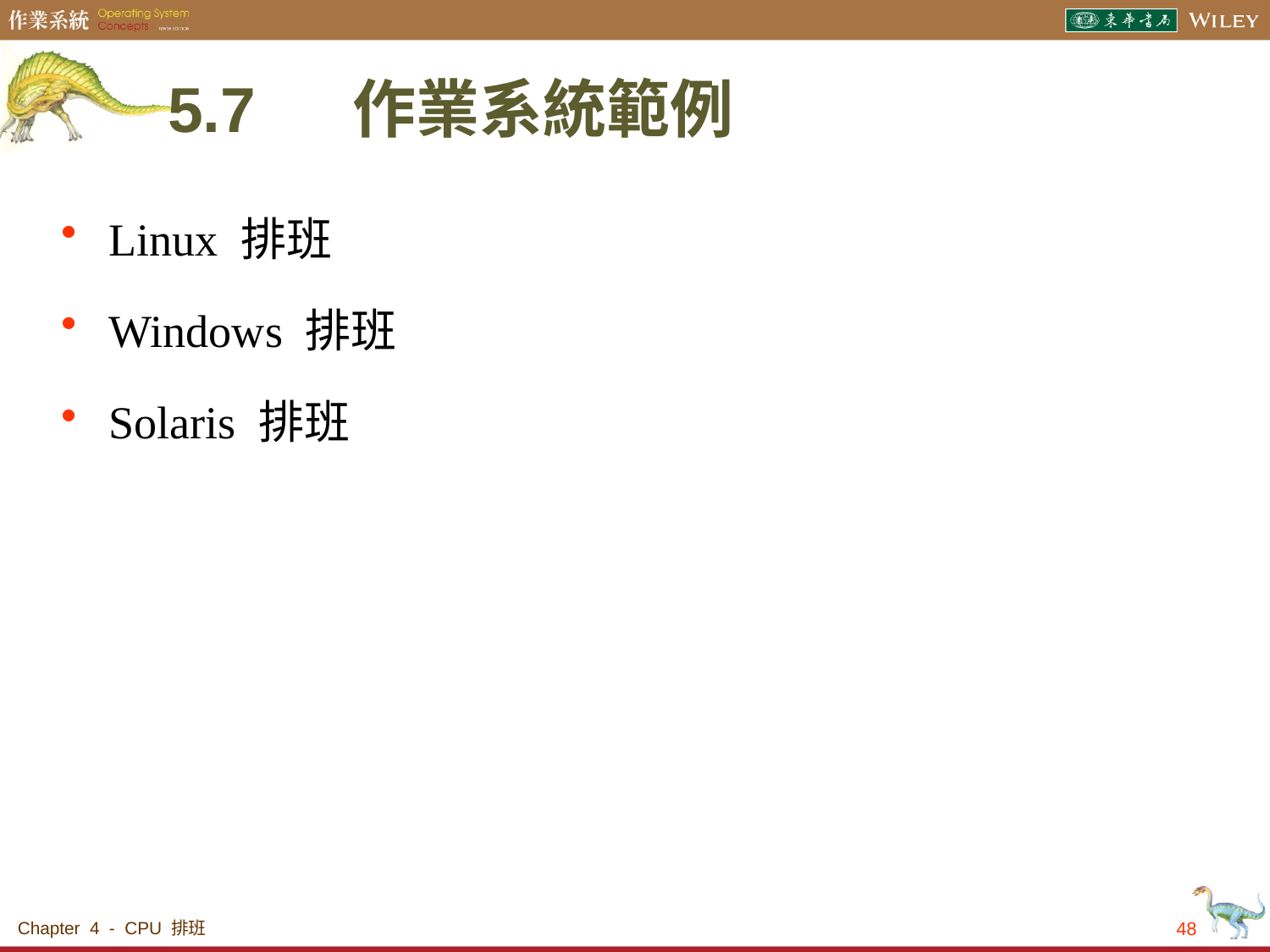

# 5.7 　作業系統範例
Linux 排班
Windows 排班
Solaris 排班
Chapter  4  -  CPU 排班
48